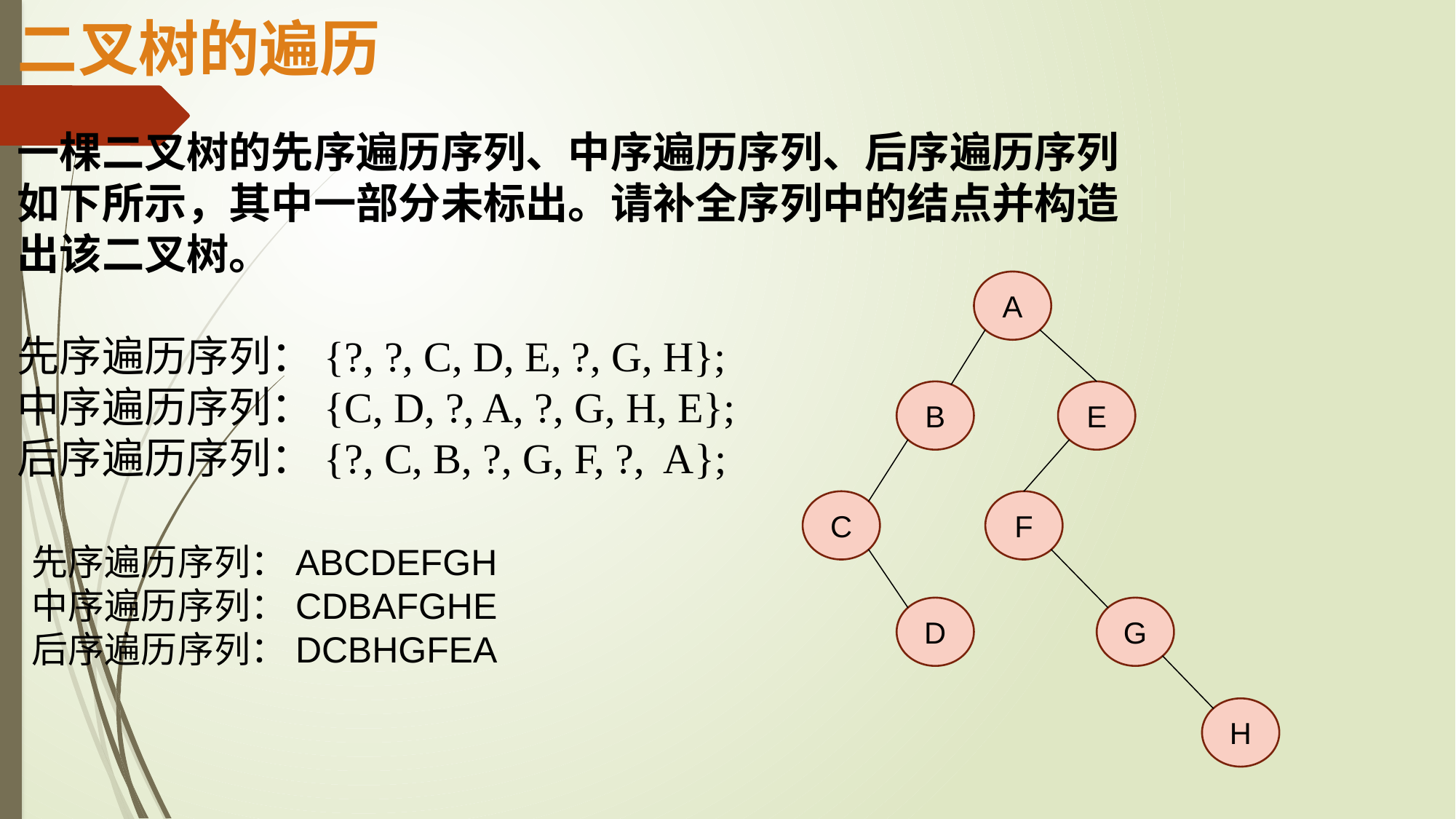

二叉树的遍历
一棵二叉树的先序遍历序列、中序遍历序列、后序遍历序列如下所示，其中一部分未标出。请补全序列中的结点并构造出该二叉树。

先序遍历序列：{?, ?, C, D, E, ?, G, H};
中序遍历序列：{C, D, ?, A, ?, G, H, E};
后序遍历序列：{?, C, B, ?, G, F, ?,  A};
A
B
E
C
F
D
G
H
先序遍历序列：ABCDEFGH
中序遍历序列：CDBAFGHE
后序遍历序列：DCBHGFEA